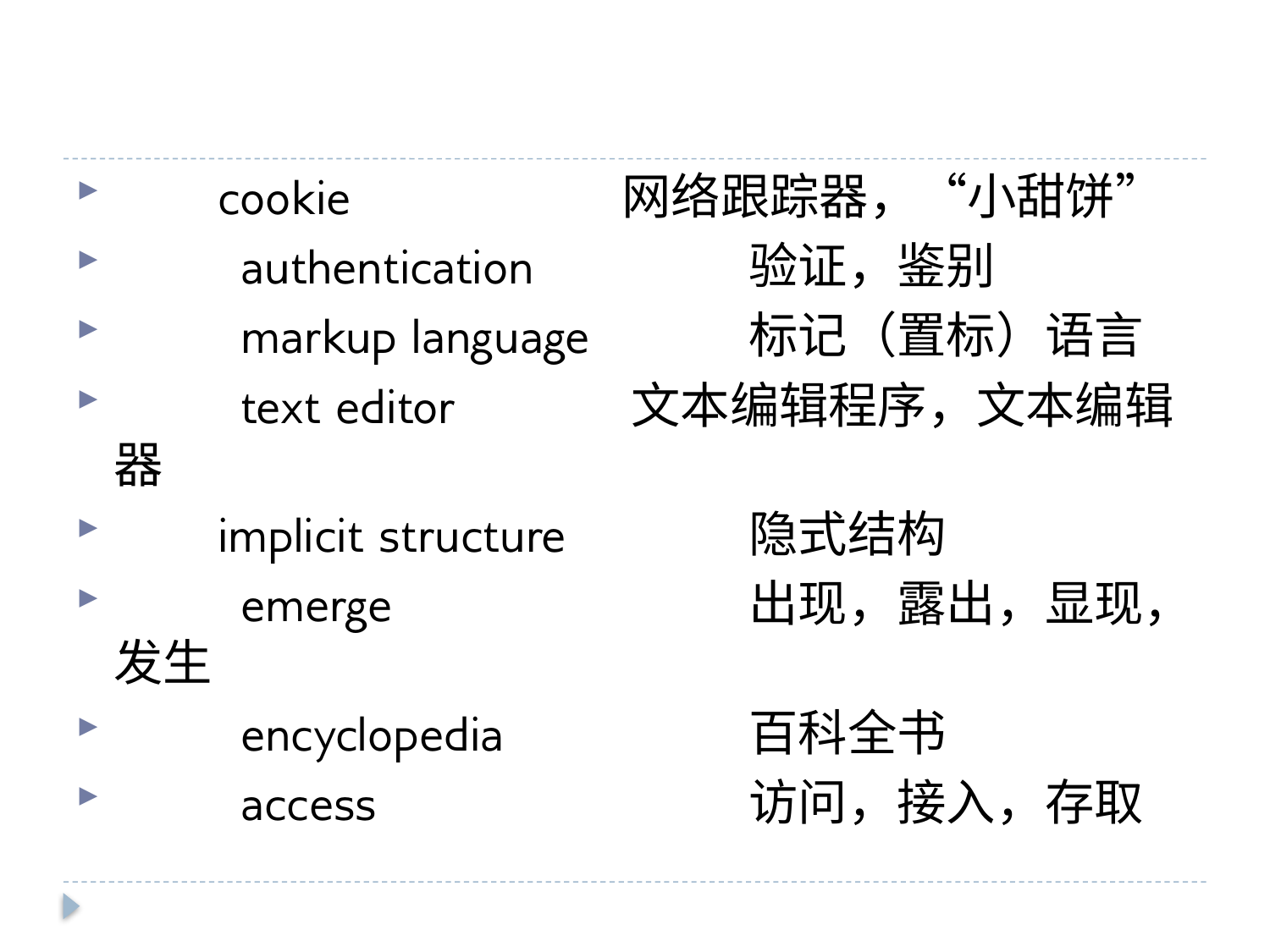

cookie                 	网络跟踪器，“小甜饼”
	authentication           	验证，鉴别
	markup language        	标记（置标）语言
	text editor           文本编辑程序，文本编辑器
       implicit structure        	隐式结构
	emerge                	出现，露出，显现，发生
	encyclopedia            	百科全书
	access                 	访问，接入，存取